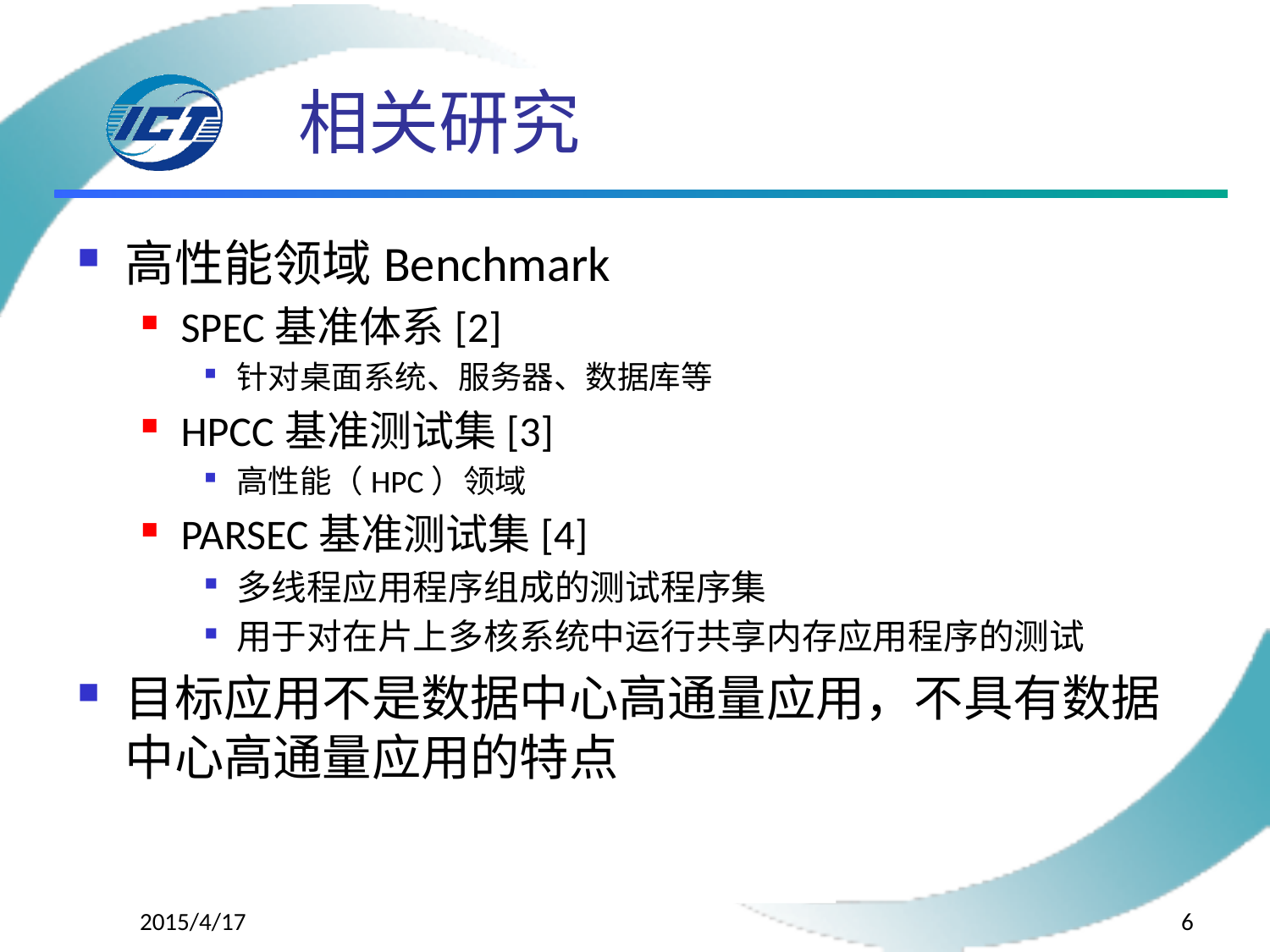

# 相关研究
高性能领域Benchmark
SPEC基准体系[2]
针对桌面系统、服务器、数据库等
HPCC基准测试集[3]
高性能（HPC）领域
PARSEC基准测试集[4]
多线程应用程序组成的测试程序集
用于对在片上多核系统中运行共享内存应用程序的测试
目标应用不是数据中心高通量应用，不具有数据中心高通量应用的特点

2015/4/17
6